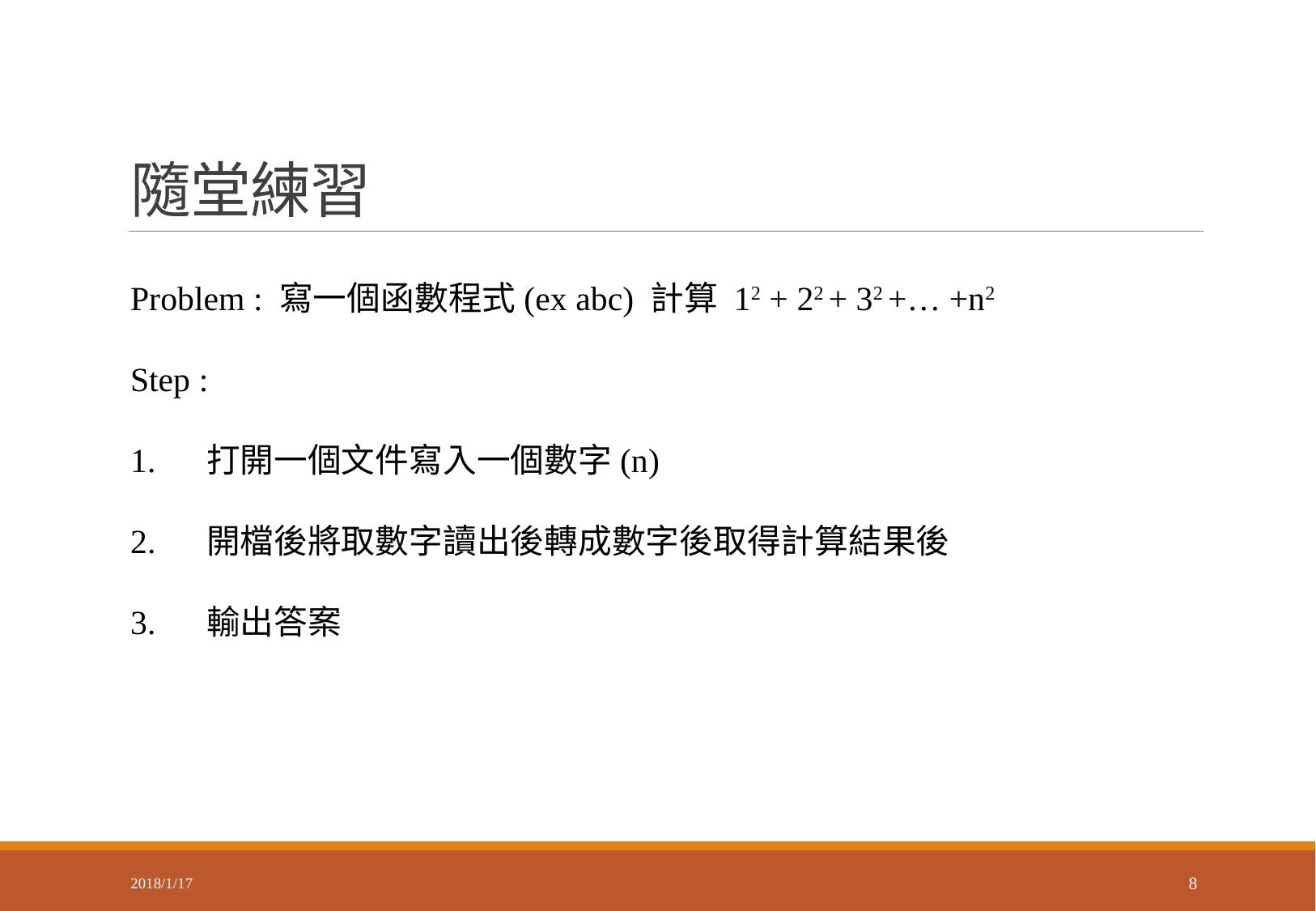

# 隨堂練習
Problem : 寫一個函數程式(ex abc) 計算 12 + 22 + 32 +… +n2

Step :

1.     打開一個文件寫入一個數字(n)

2.     開檔後將取數字讀出後轉成數字後取得計算結果後

3.     輸出答案

2018/1/17
8